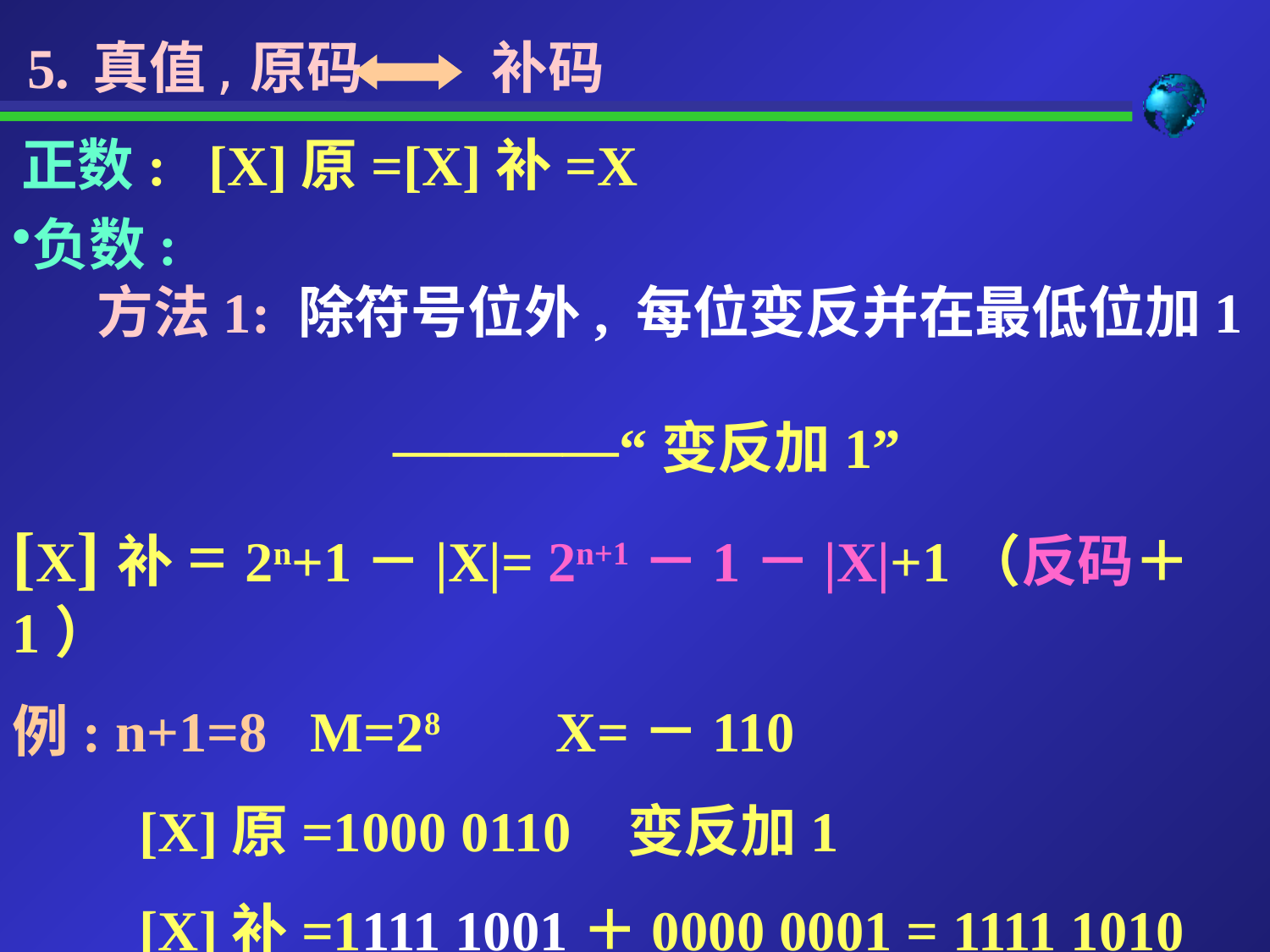

5. 真值,原码          补码

 正数:   [X]原=[X]补=X
负数:
     方法1: 除符号位外, 每位变反并在最低位加1
			————“变反加1”
[X]补= 2n+1－|X|= 2n+1－1－|X|+1（反码＋1）
例: n+1=8   M=28              X=－110
	[X]原=1000 0110   变反加1
	[X]补=1111 1001＋0000 0001 = 1111 1010
根据定义验证：[X]补=1 0000 0000 – 110 =1111 1010